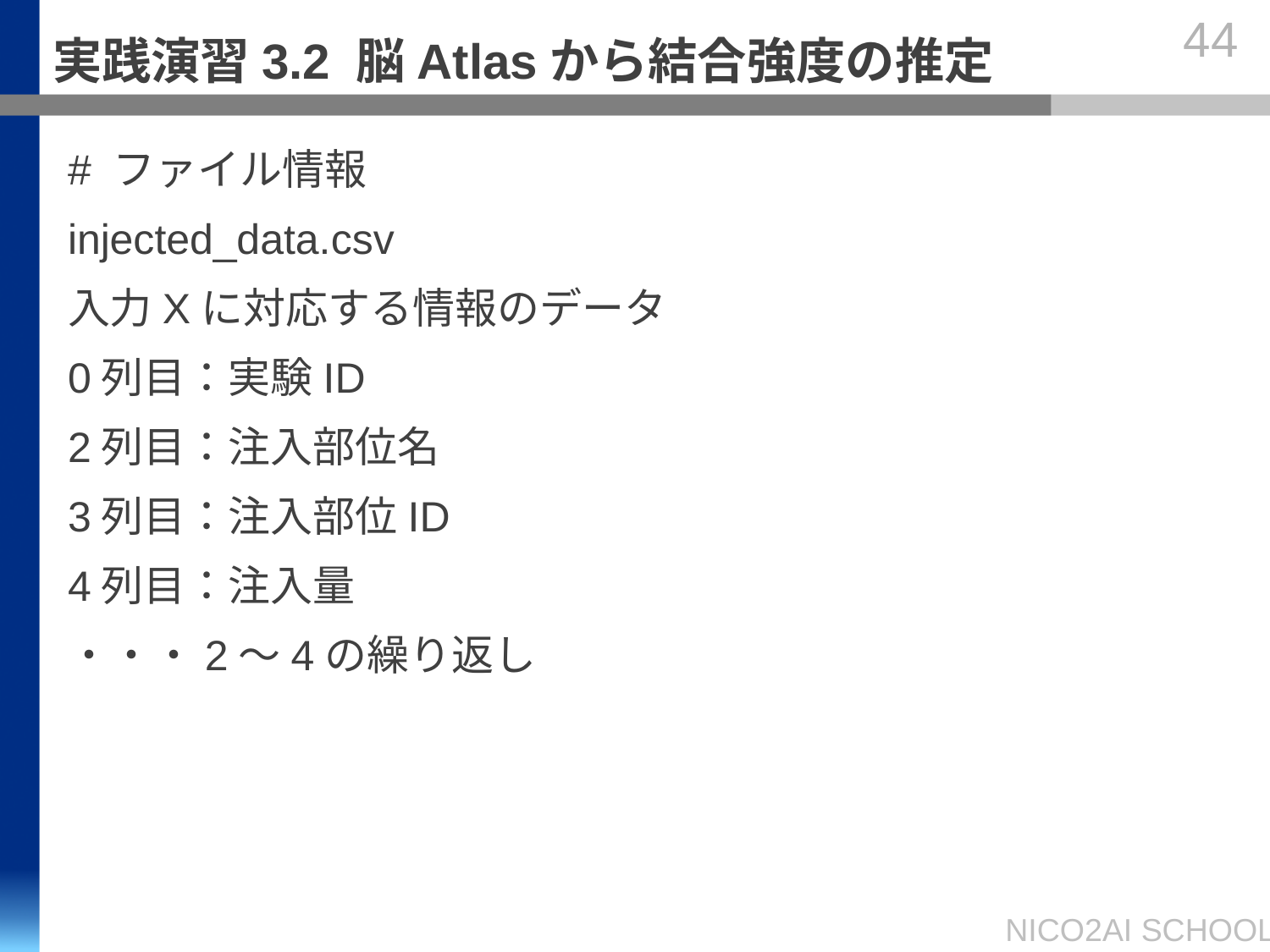

# 実践演習3.2 脳Atlasから結合強度の推定
44
# ファイル情報
injected_data.csv
入力Xに対応する情報のデータ
0列目：実験ID
2列目：注入部位名
3列目：注入部位ID
4列目：注入量
・・・2～4の繰り返し